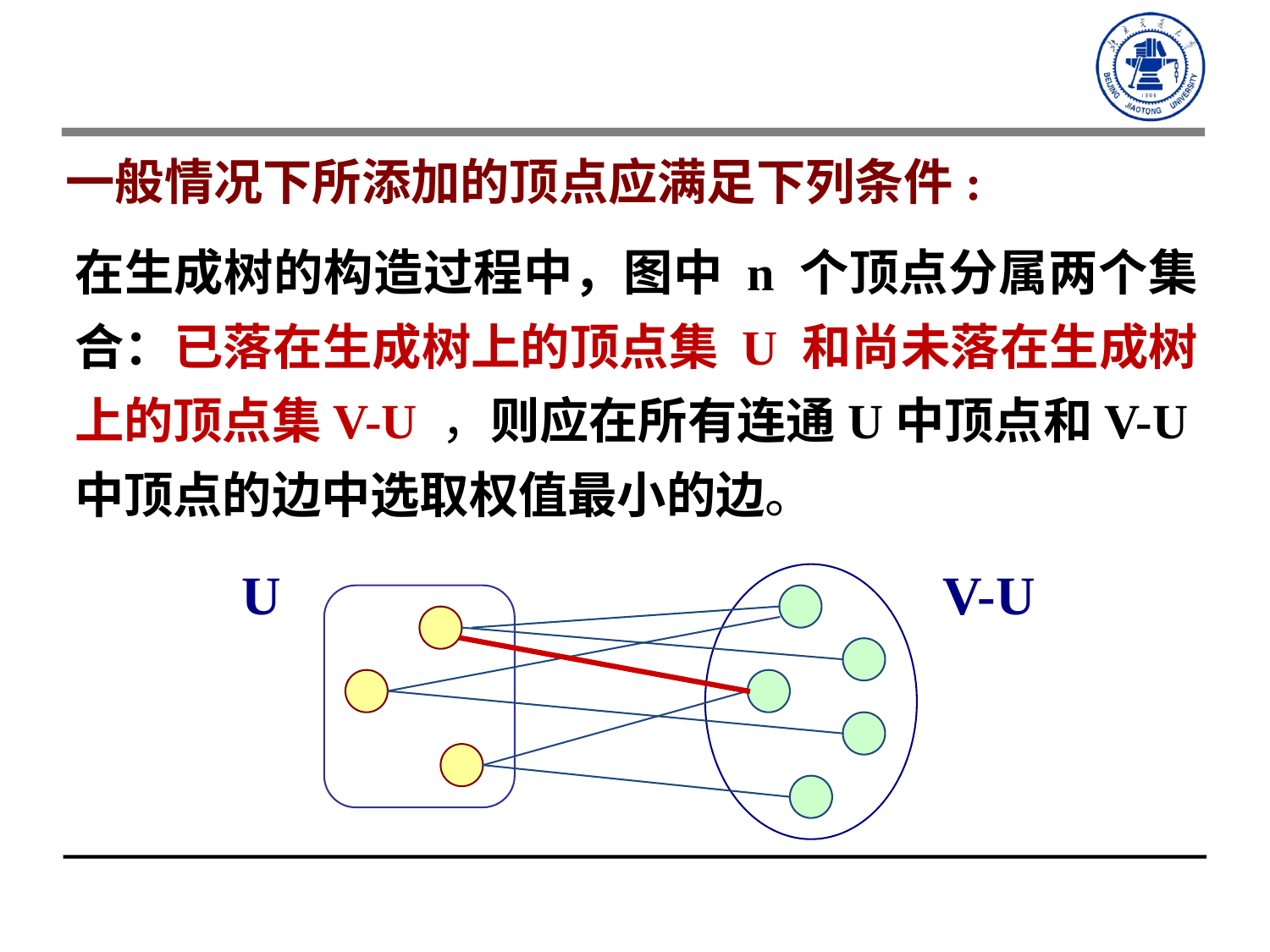

一般情况下所添加的顶点应满足下列条件:
在生成树的构造过程中，图中 n 个顶点分属两个集合：已落在生成树上的顶点集 U 和尚未落在生成树上的顶点集V-U ，则应在所有连通U中顶点和V-U中顶点的边中选取权值最小的边。
U
V-U